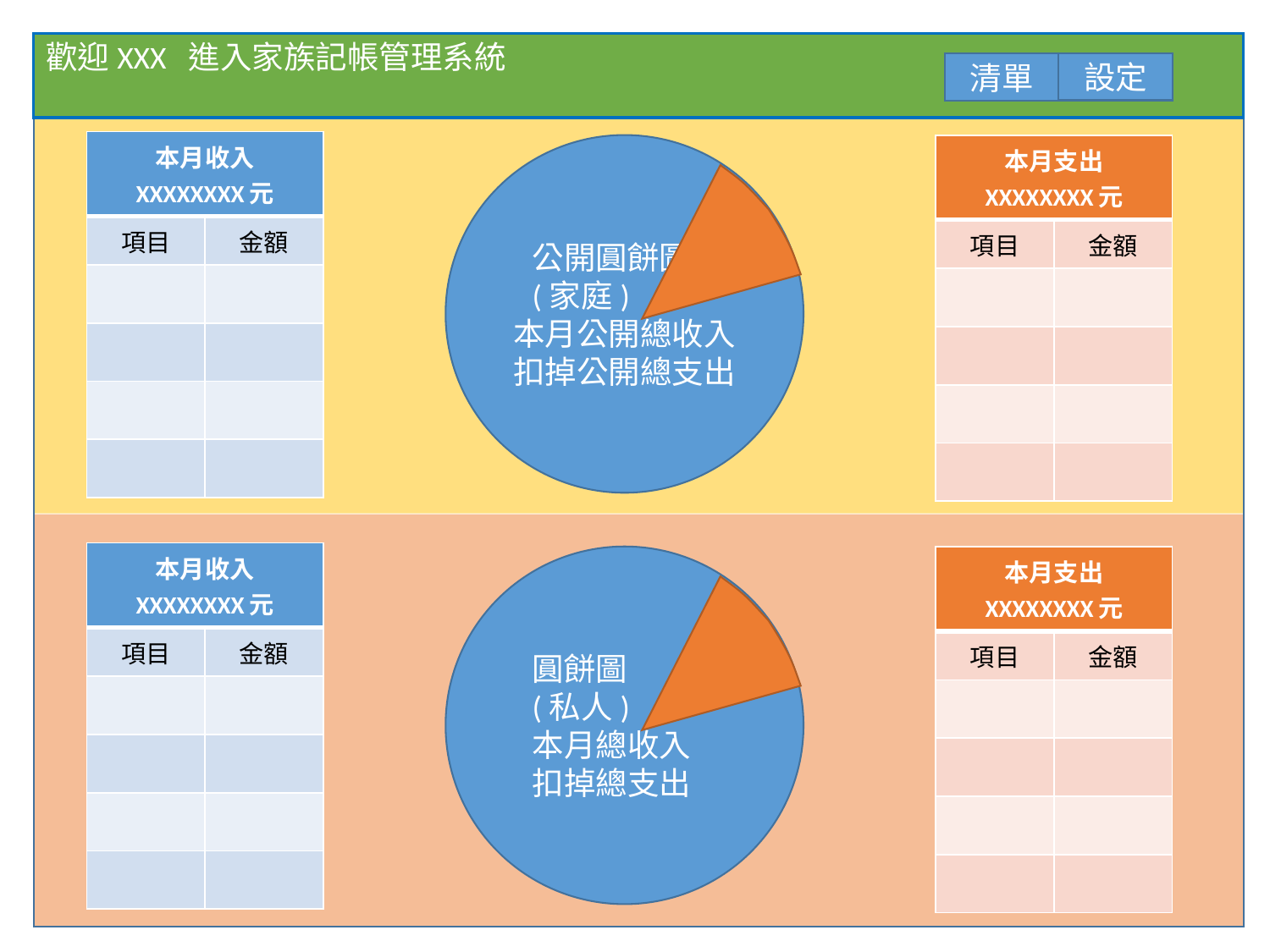

歡迎XXX  進入家族記帳管理系統
設定
清單

| 本月收入 XXXXXXXX元 |  |
| --- | --- |
| 項目 | 金額 |
|  |  |
|  |  |
|  |  |
|  |  |
  公開圓餅圖
   (家庭)
本月公開總收入
扣掉公開總支出
| 本月支出 XXXXXXXX元 |  |
| --- | --- |
| 項目 | 金額 |
|  |  |
|  |  |
|  |  |
|  |  |

| 本月收入 XXXXXXXX元 |  |
| --- | --- |
| 項目 | 金額 |
|  |  |
|  |  |
|  |  |
|  |  |
  圓餅圖
   (私人)
  本月總收入
  扣掉總支出
| 本月支出 XXXXXXXX元 |  |
| --- | --- |
| 項目 | 金額 |
|  |  |
|  |  |
|  |  |
|  |  |